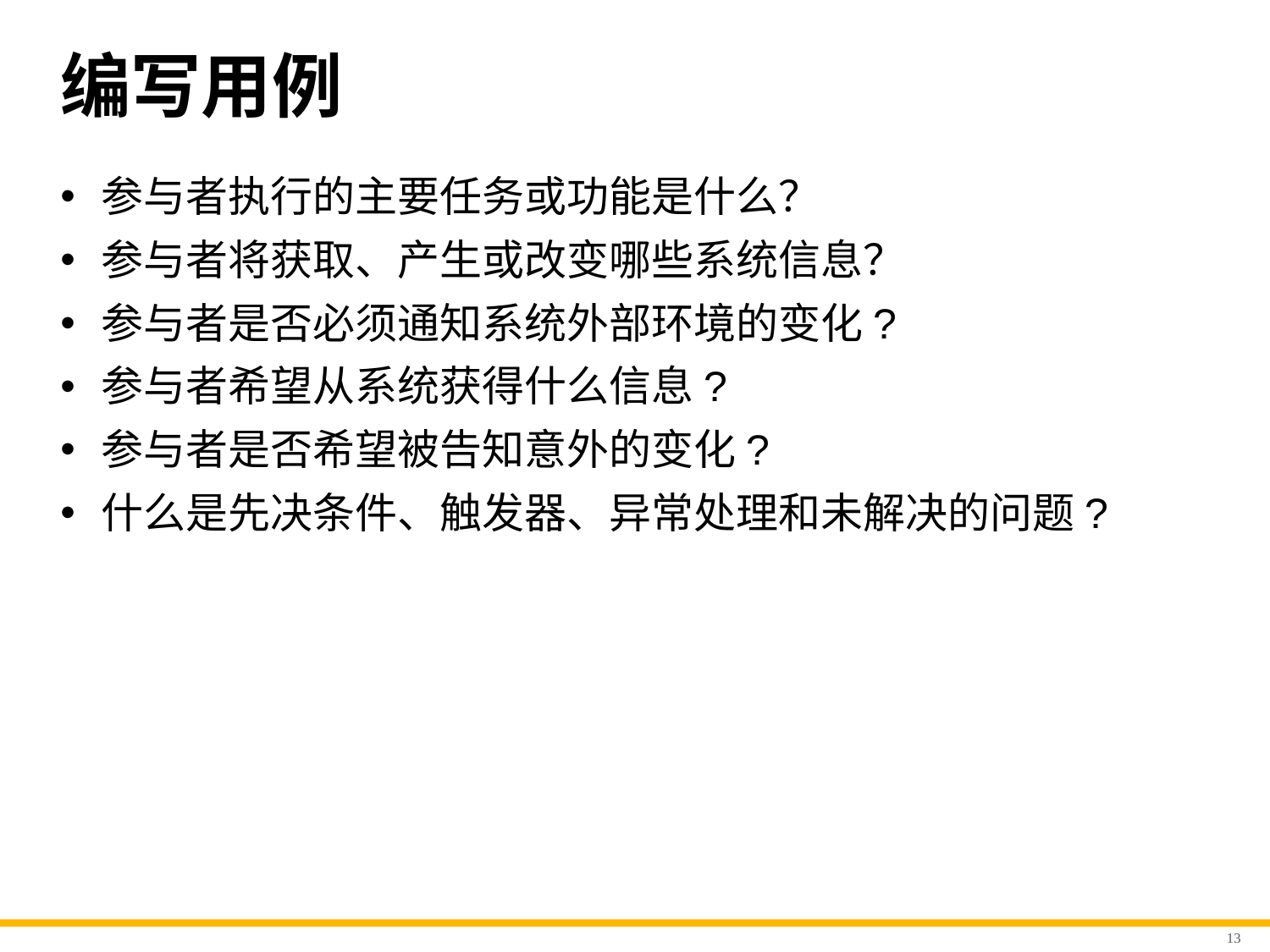

# 编写用例
参与者执行的主要任务或功能是什么？
参与者将获取、产生或改变哪些系统信息？
参与者是否必须通知系统外部环境的变化?
参与者希望从系统获得什么信息?
参与者是否希望被告知意外的变化?
什么是先决条件、触发器、异常处理和未解决的问题?
13